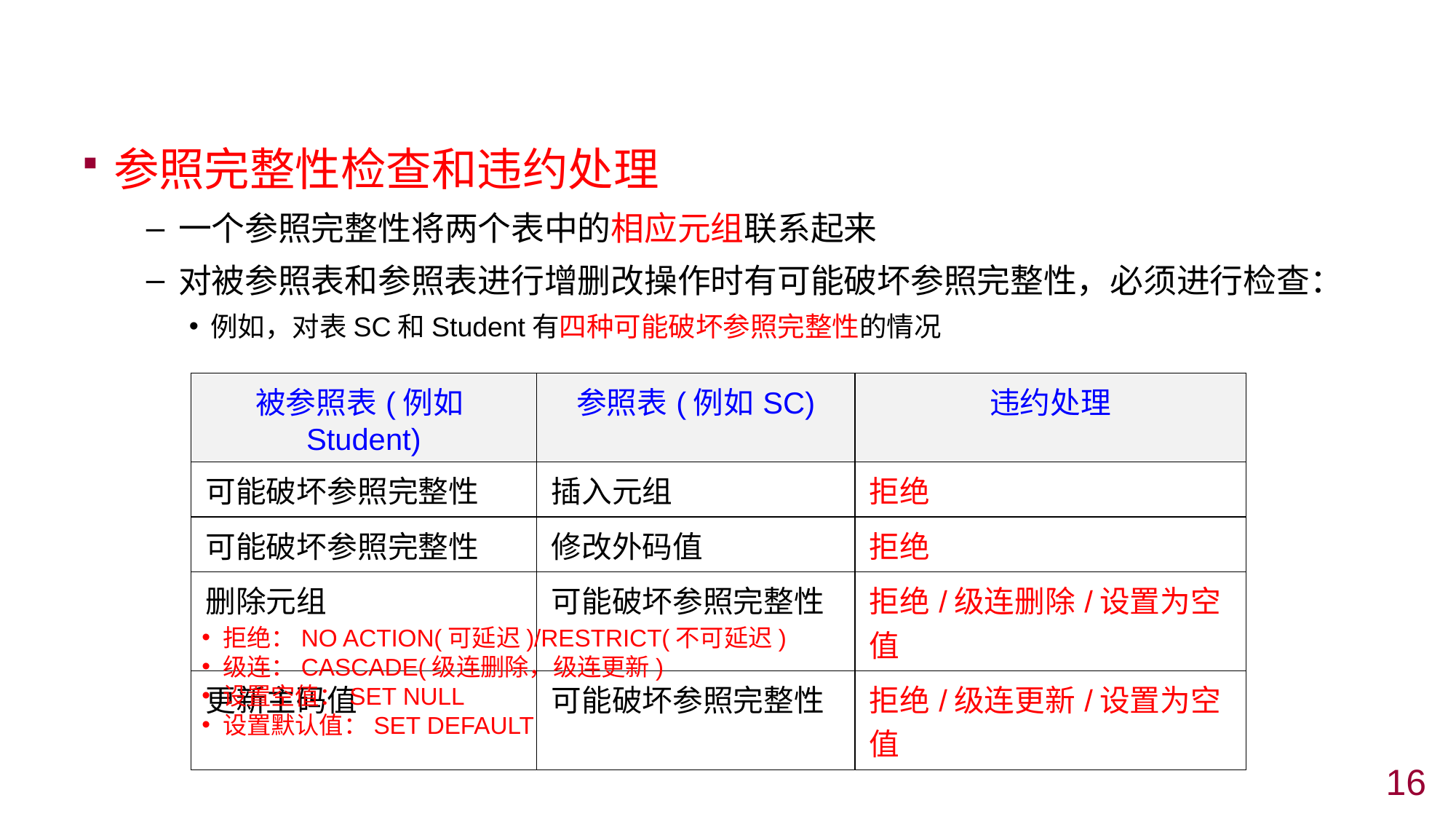

#
参照完整性检查和违约处理
一个参照完整性将两个表中的相应元组联系起来
对被参照表和参照表进行增删改操作时有可能破坏参照完整性，必须进行检查：
例如，对表SC和Student有四种可能破坏参照完整性的情况
| 被参照表(例如Student) | 参照表(例如SC) | 违约处理 |
| --- | --- | --- |
| 可能破坏参照完整性 | 插入元组 | 拒绝 |
| 可能破坏参照完整性 | 修改外码值 | 拒绝 |
| 删除元组 | 可能破坏参照完整性 | 拒绝/级连删除/设置为空值 |
| 更新主码值 | 可能破坏参照完整性 | 拒绝/级连更新/设置为空值 |
拒绝：NO ACTION(可延迟)/RESTRICT(不可延迟)
级连：CASCADE(级连删除，级连更新)
设置空值：SET NULL
设置默认值：SET DEFAULT
16